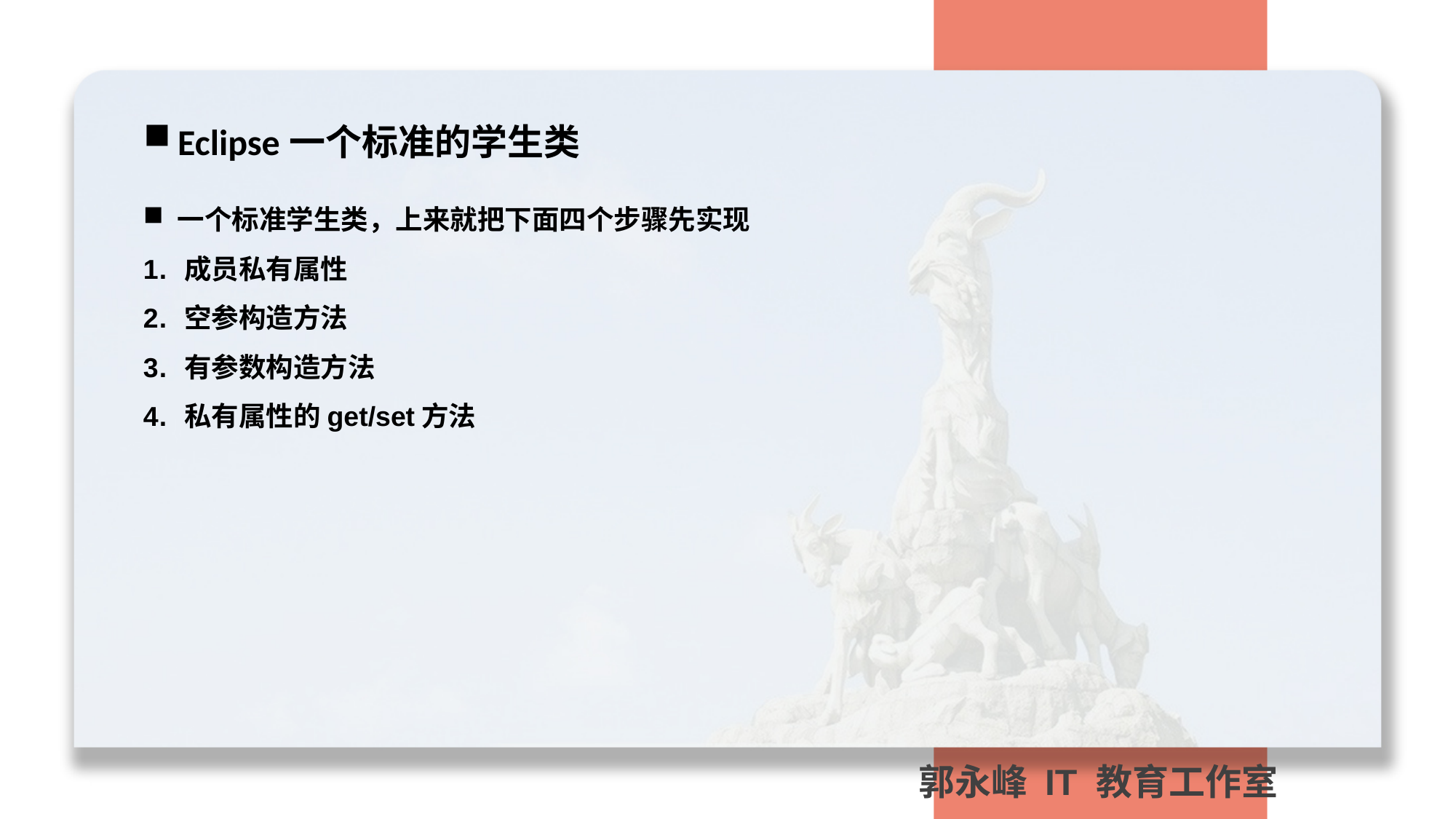

Eclipse一个标准的学生类
一个标准学生类，上来就把下面四个步骤先实现
成员私有属性
空参构造方法
有参数构造方法
私有属性的get/set方法